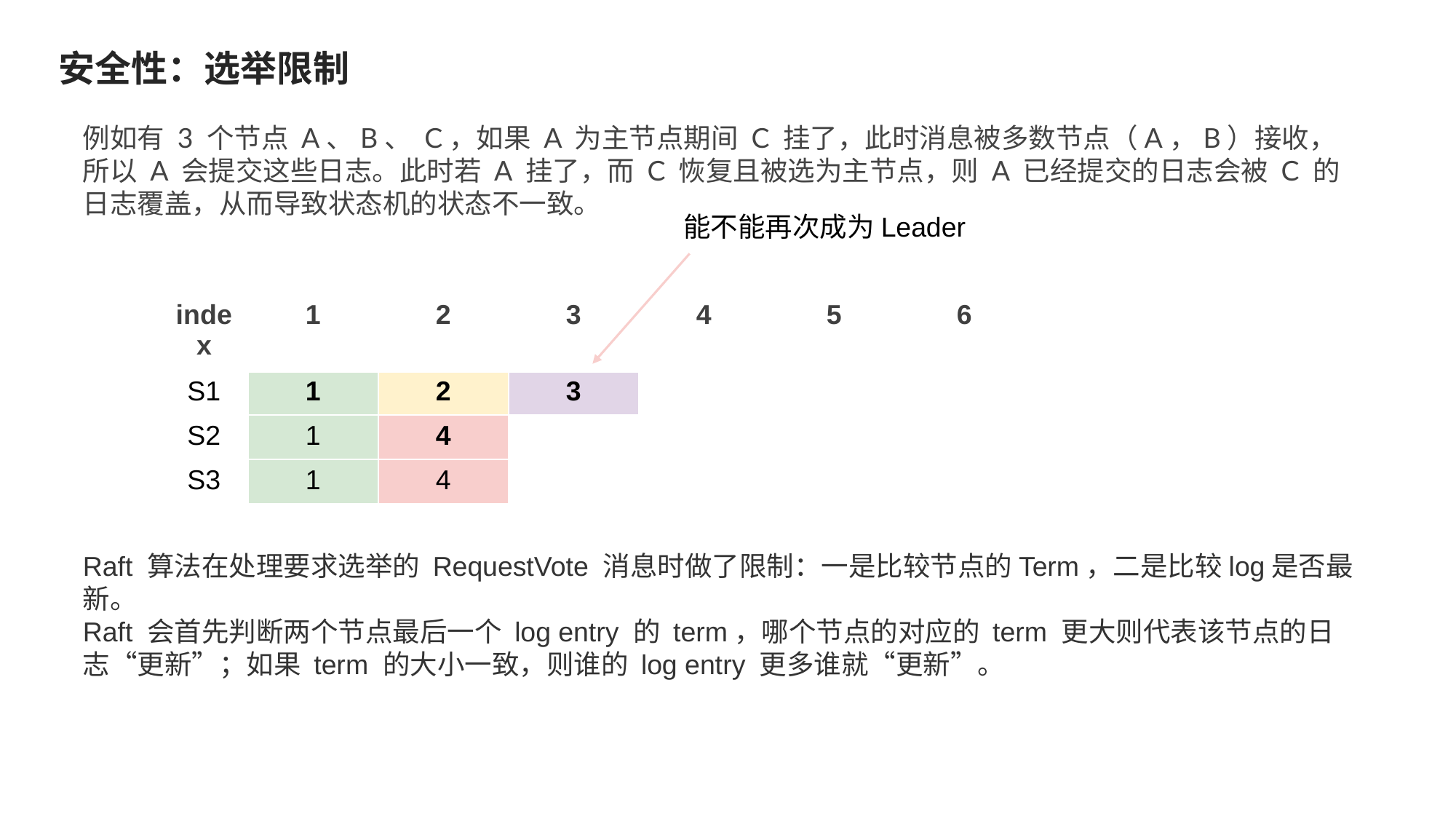

安全性：选举限制
例如有 3 个节点 A、B、 C，如果 A 为主节点期间 C 挂了，此时消息被多数节点（A，B）接收，所以 A 会提交这些日志。此时若 A 挂了，而 C 恢复且被选为主节点，则 A 已经提交的日志会被 C 的日志覆盖，从而导致状态机的状态不一致。
能不能再次成为Leader
| index | 1 | 2 | 3 | 4 | 5 | 6 |
| --- | --- | --- | --- | --- | --- | --- |
| S1 | 1 | 2 | 3 |  |  |  |
| S2 | 1 | 4 |  |  |  |  |
| S3 | 1 | 4 |  |  |  |  |

Raft 算法在处理要求选举的 RequestVote 消息时做了限制：一是比较节点的Term，二是比较log是否最新。
Raft 会首先判断两个节点最后一个 log entry 的 term，哪个节点的对应的 term 更大则代表该节点的日志“更新”；如果 term 的大小一致，则谁的 log entry 更多谁就“更新”。